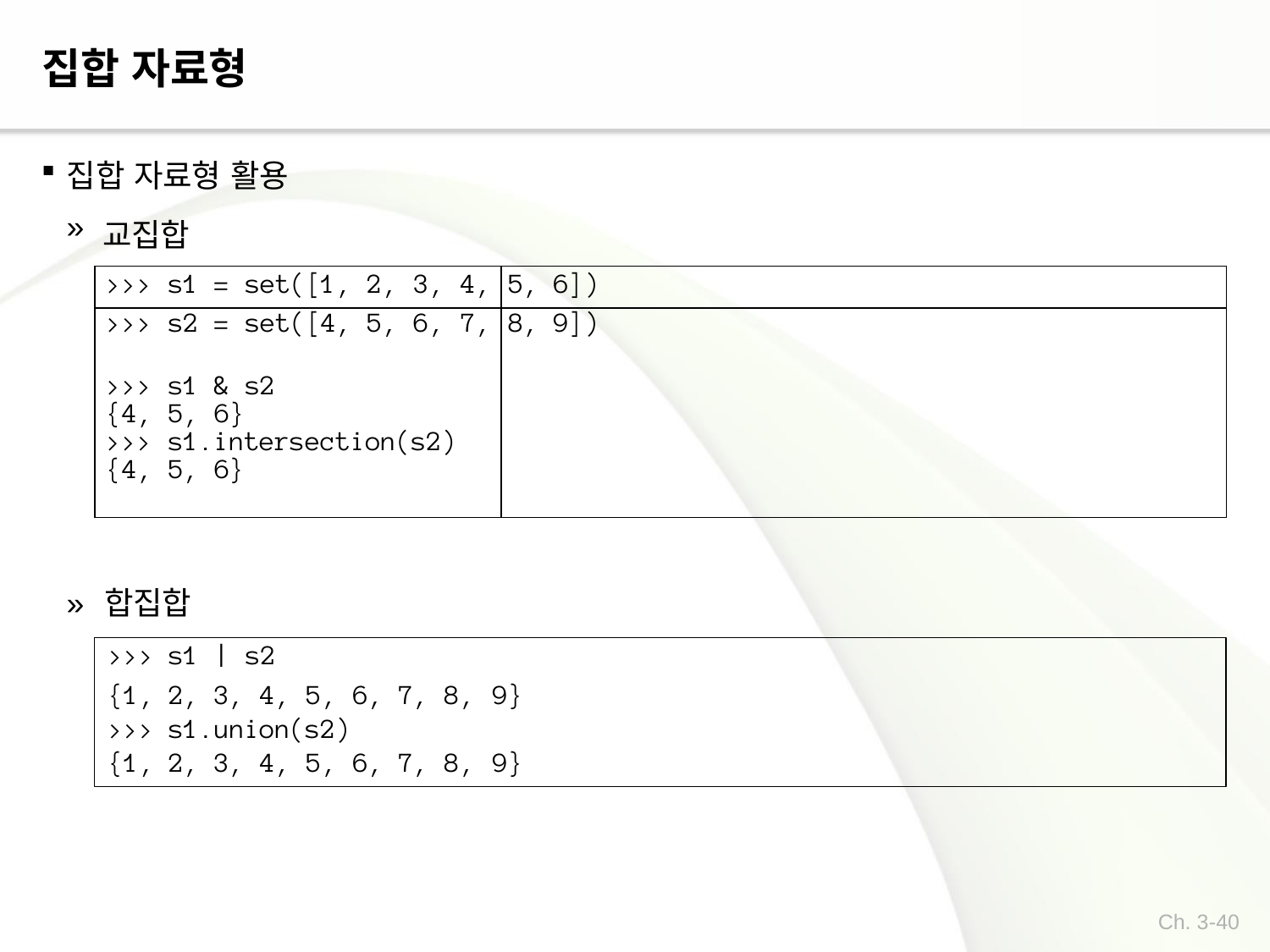

# 집합 자료형
집합 자료형 활용
| » | 교집합 |  |  |
| --- | --- | --- | --- |
|  | >>> s1 = set([1, 2, 3, 4, | 5, | 6]) |
|  | >>> s2 = set([4, 5, 6, 7, | 8, | 9]) |
|  | >>> s1 & s2 {4, 5, 6} >>> s1.intersection(s2) {4, 5, 6} |  |  |
»	합집합

| >>> | s1 | s2 |  |
| --- | --- | --- |
| {1, | 2, 3, 4, 5, 6, 7, 8, | 9} |
| >>> | s1.union(s2) |  |
| {1, | 2, 3, 4, 5, 6, 7, 8, | 9} |
Ch. 3-40